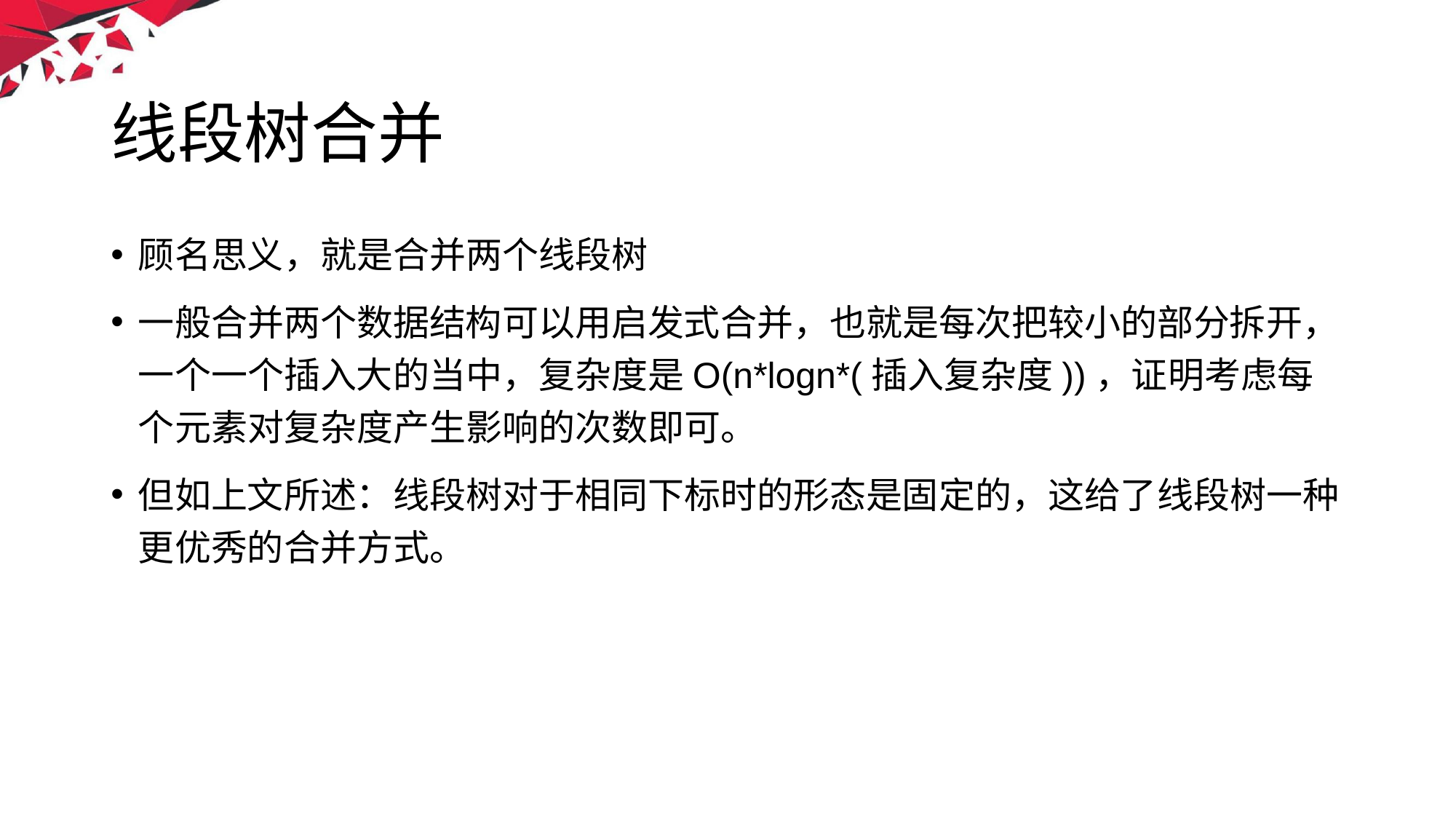

# 线段树合并
顾名思义，就是合并两个线段树
一般合并两个数据结构可以用启发式合并，也就是每次把较小的部分拆开，一个一个插入大的当中，复杂度是O(n*logn*(插入复杂度))，证明考虑每个元素对复杂度产生影响的次数即可。
但如上文所述：线段树对于相同下标时的形态是固定的，这给了线段树一种更优秀的合并方式。